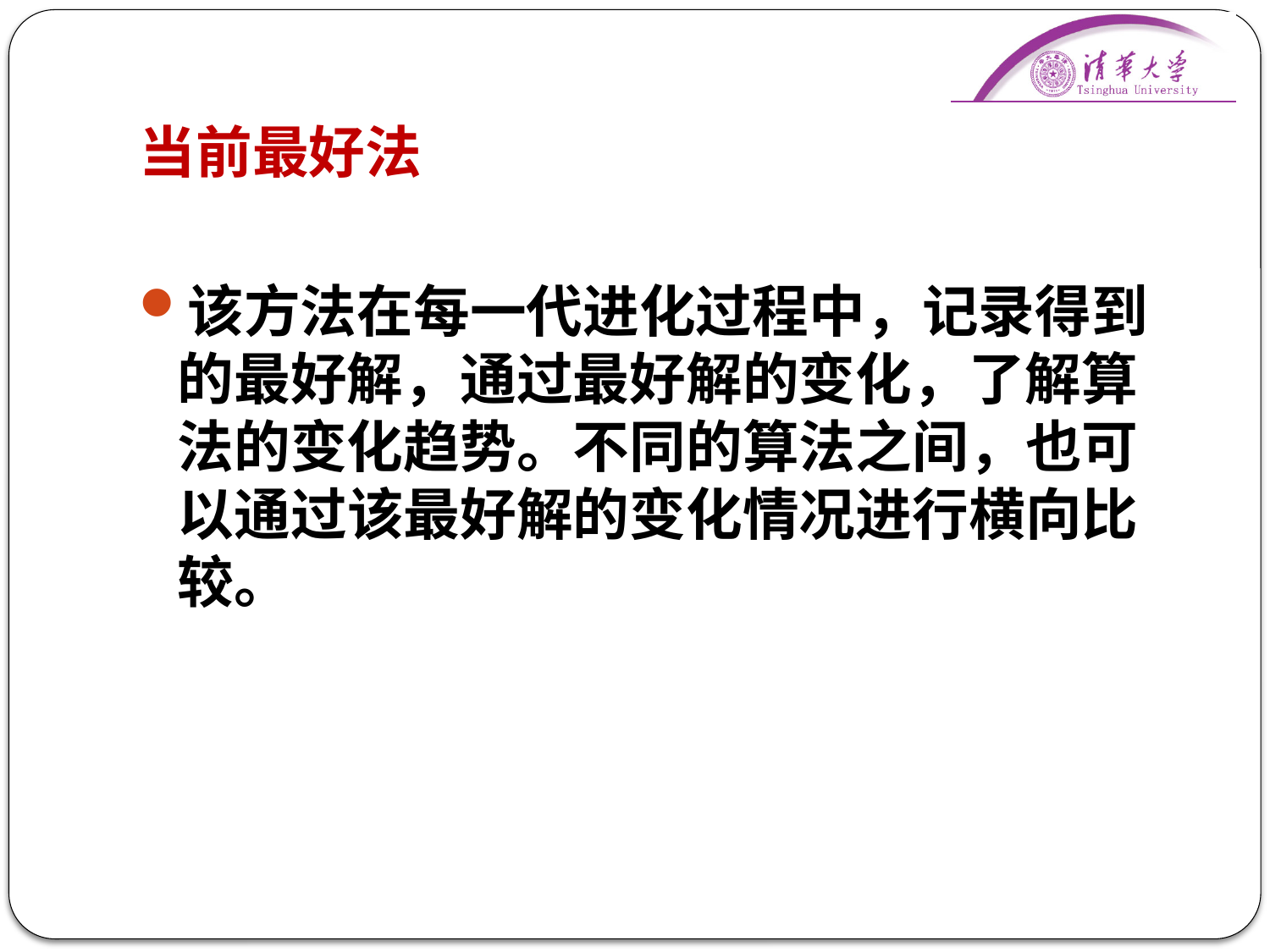

# 当前最好法
该方法在每一代进化过程中，记录得到的最好解，通过最好解的变化，了解算法的变化趋势。不同的算法之间，也可以通过该最好解的变化情况进行横向比较。